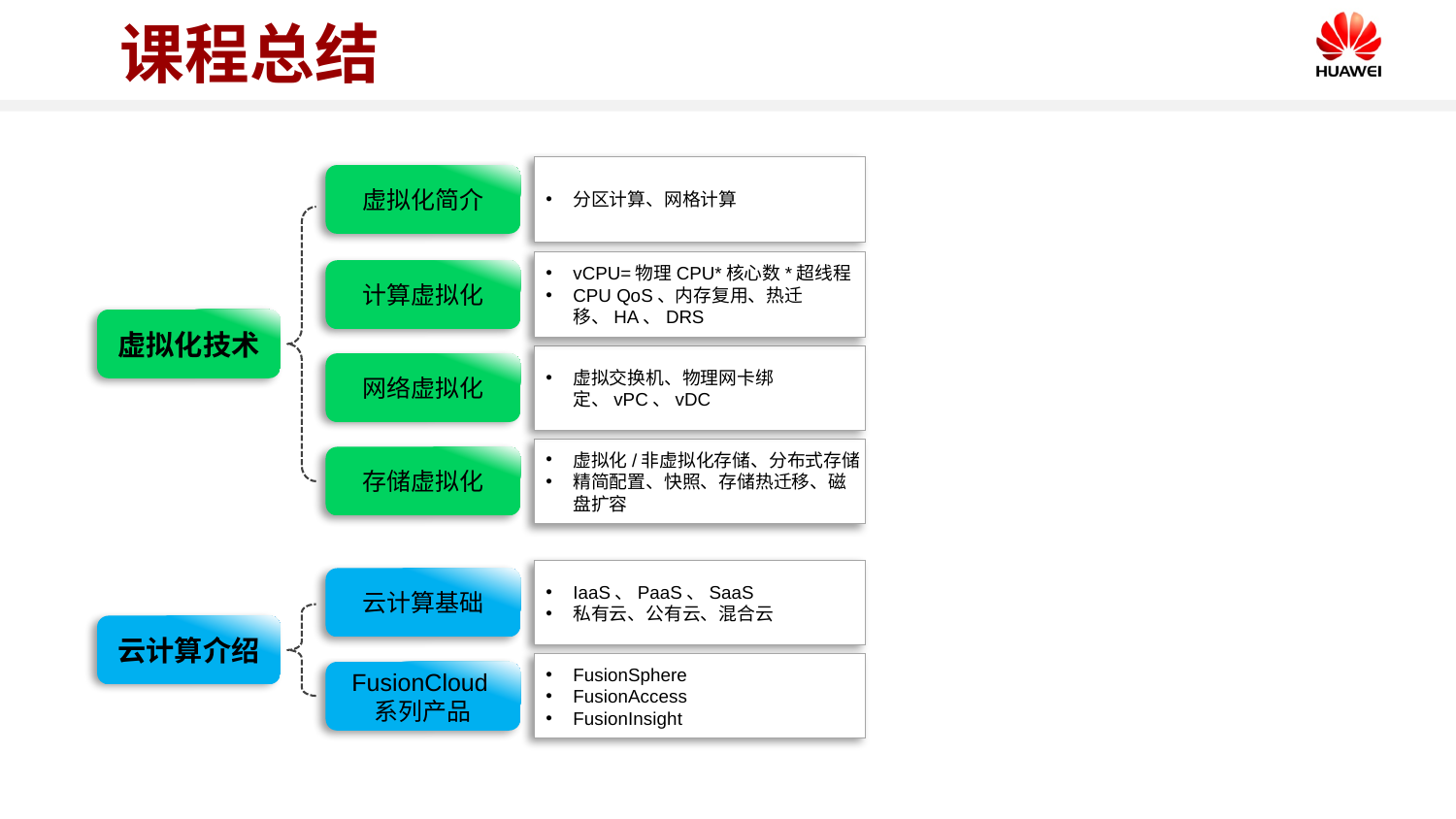

# 课程总结
分区计算、网格计算
虚拟化简介

vCPU=物理CPU*核心数*超线程
CPU QoS、内存复用、热迁移、HA、DRS
计算虚拟化
虚拟化技术
虚拟交换机、物理网卡绑定、vPC、vDC
网络虚拟化
虚拟化/非虚拟化存储、分布式存储
精简配置、快照、存储热迁移、磁盘扩容
存储虚拟化
IaaS、PaaS、SaaS
私有云、公有云、混合云
云计算基础

云计算介绍
FusionSphere
FusionAccess
FusionInsight
FusionCloud系列产品